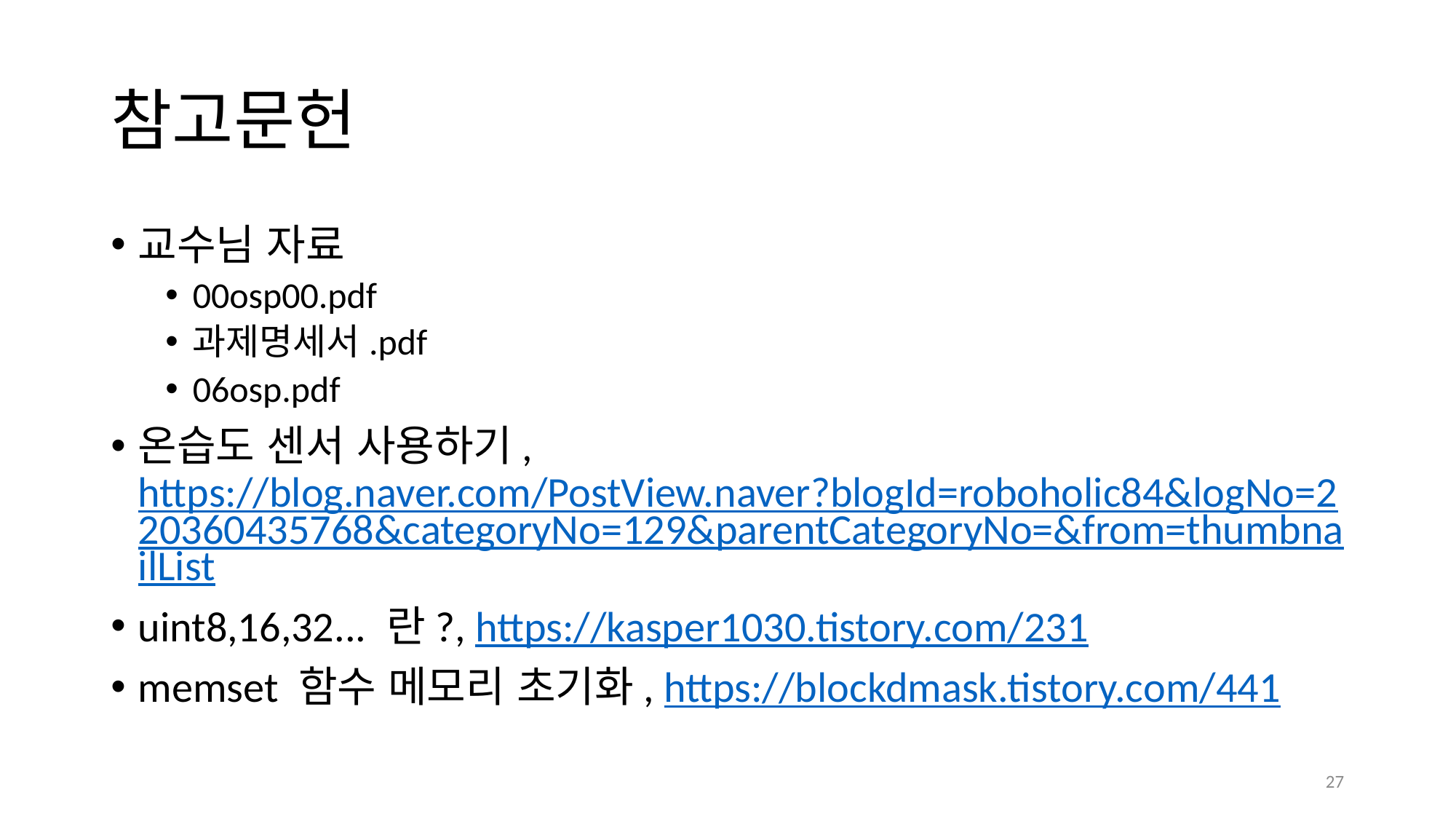

# 참고문헌
교수님 자료
00osp00.pdf
과제명세서.pdf
06osp.pdf
온습도 센서 사용하기, https://blog.naver.com/PostView.naver?blogId=roboholic84&logNo=220360435768&categoryNo=129&parentCategoryNo=&from=thumbnailList
uint8,16,32... 란?, https://kasper1030.tistory.com/231
memset 함수 메모리 초기화, https://blockdmask.tistory.com/441
27